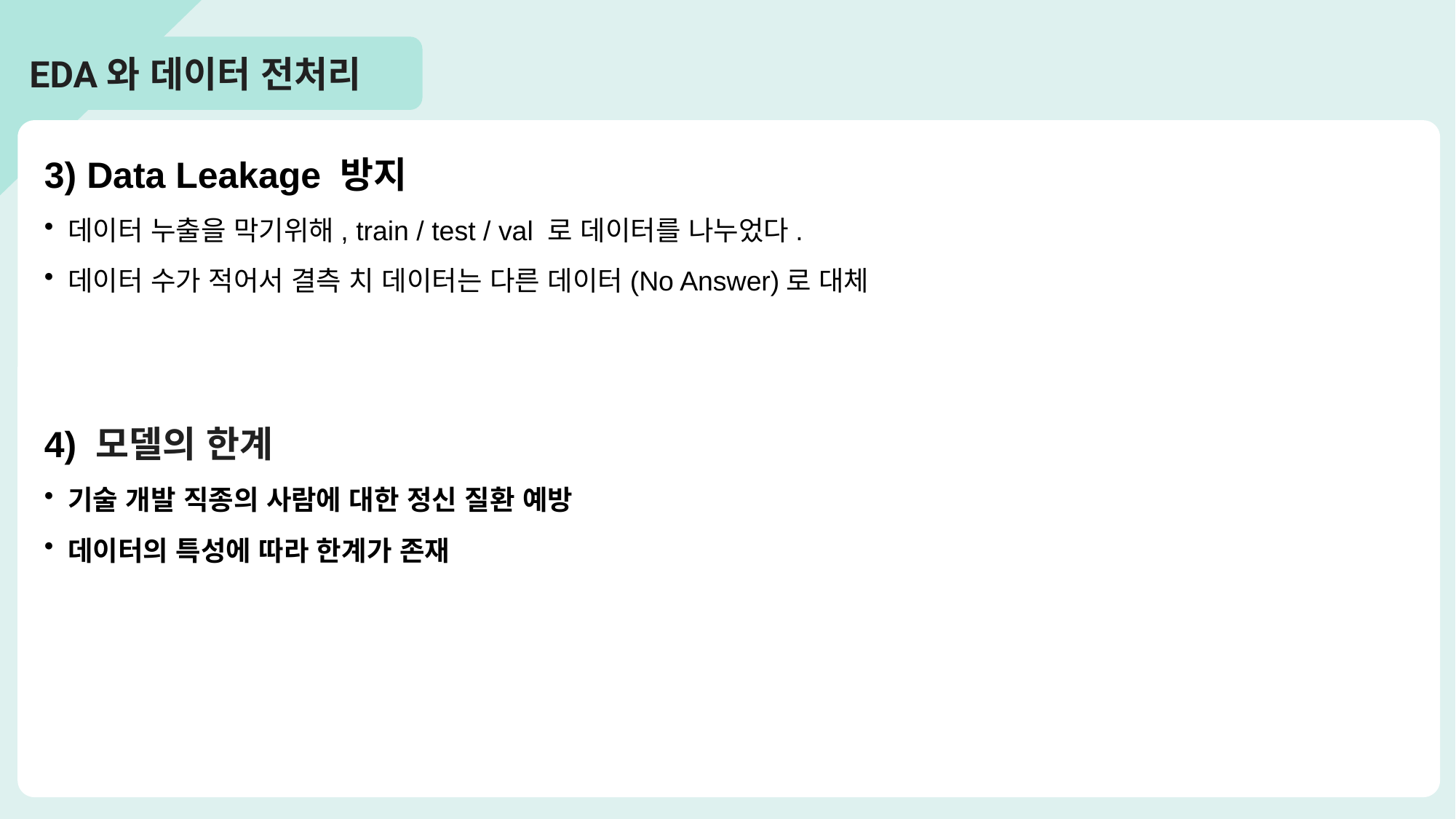

EDA와 데이터 전처리

3) Data Leakage 방지
 데이터 누출을 막기위해, train / test / val 로 데이터를 나누었다.
 데이터 수가 적어서 결측 치 데이터는 다른 데이터(No Answer)로 대체

4) 모델의 한계
 기술 개발 직종의 사람에 대한 정신 질환 예방
 데이터의 특성에 따라 한계가 존재